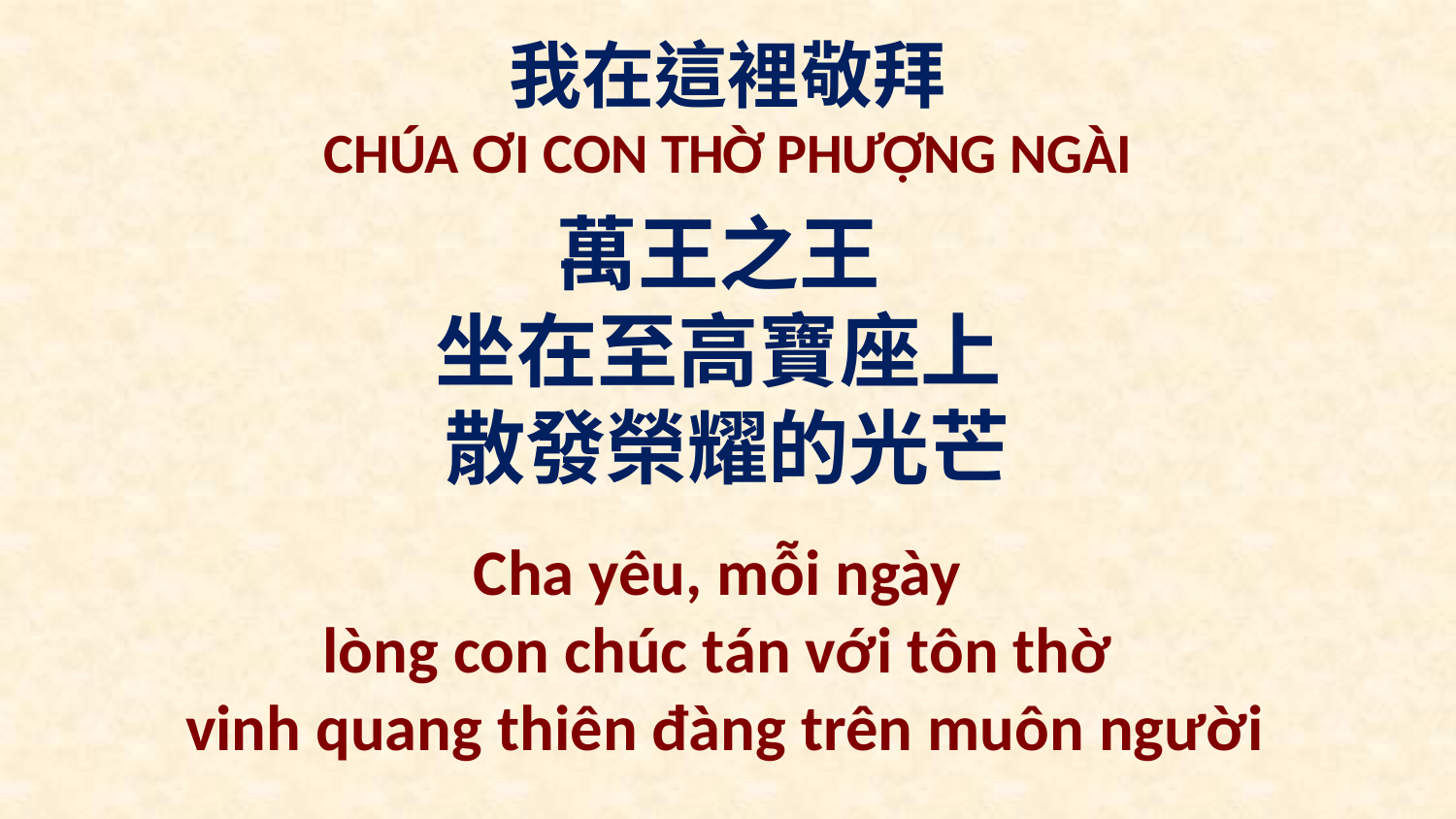

我在這裡敬拜
CHÚA ƠI CON THỜ PHƯỢNG NGÀI
萬王之王
坐在至高寶座上
散發榮耀的光芒
Cha yêu, mỗi ngày
lòng con chúc tán với tôn thờ
vinh quang thiên đàng trên muôn người